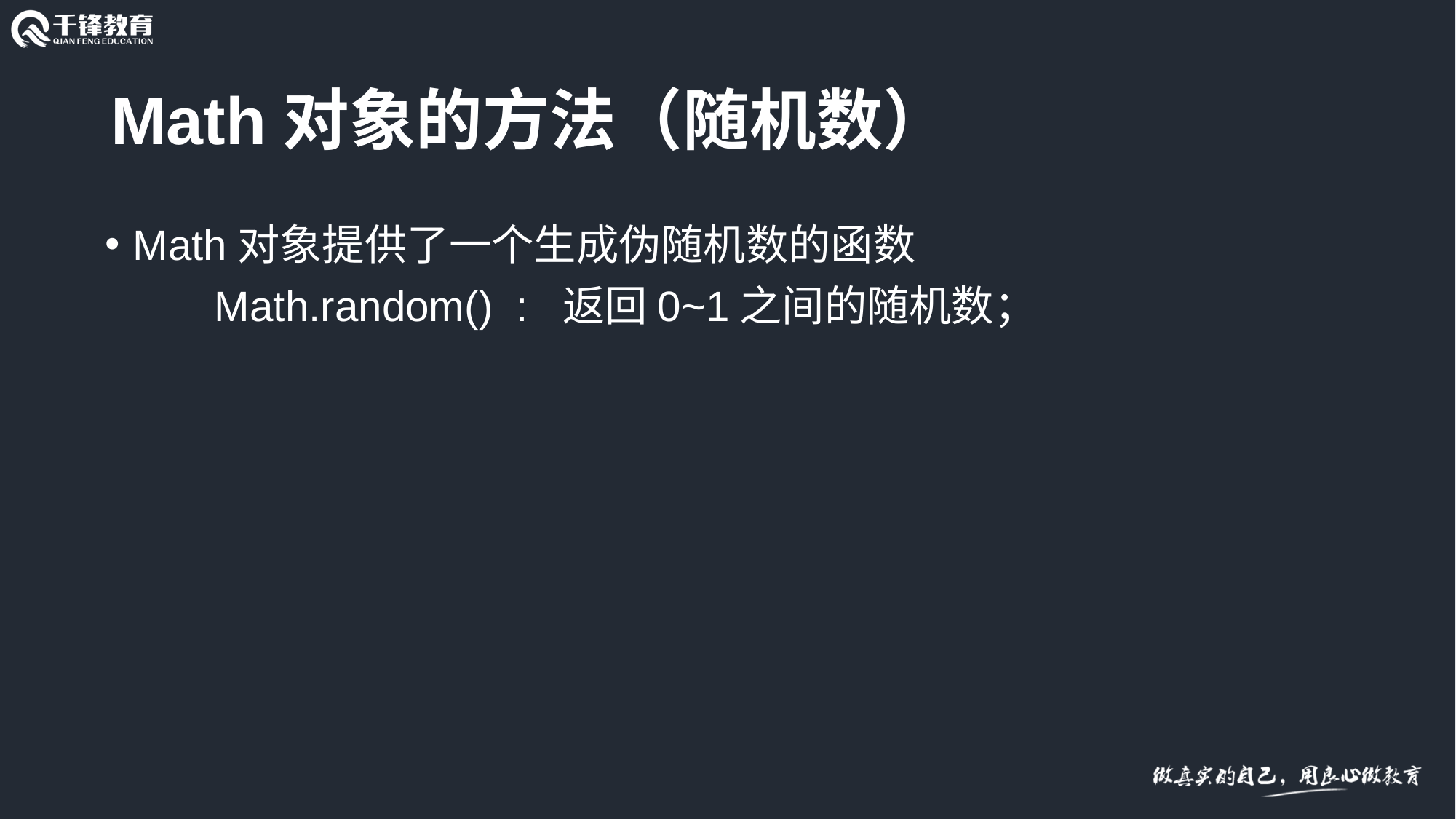

# Math对象的方法（随机数）
Math对象提供了一个生成伪随机数的函数
	Math.random()  :  返回0~1之间的随机数；